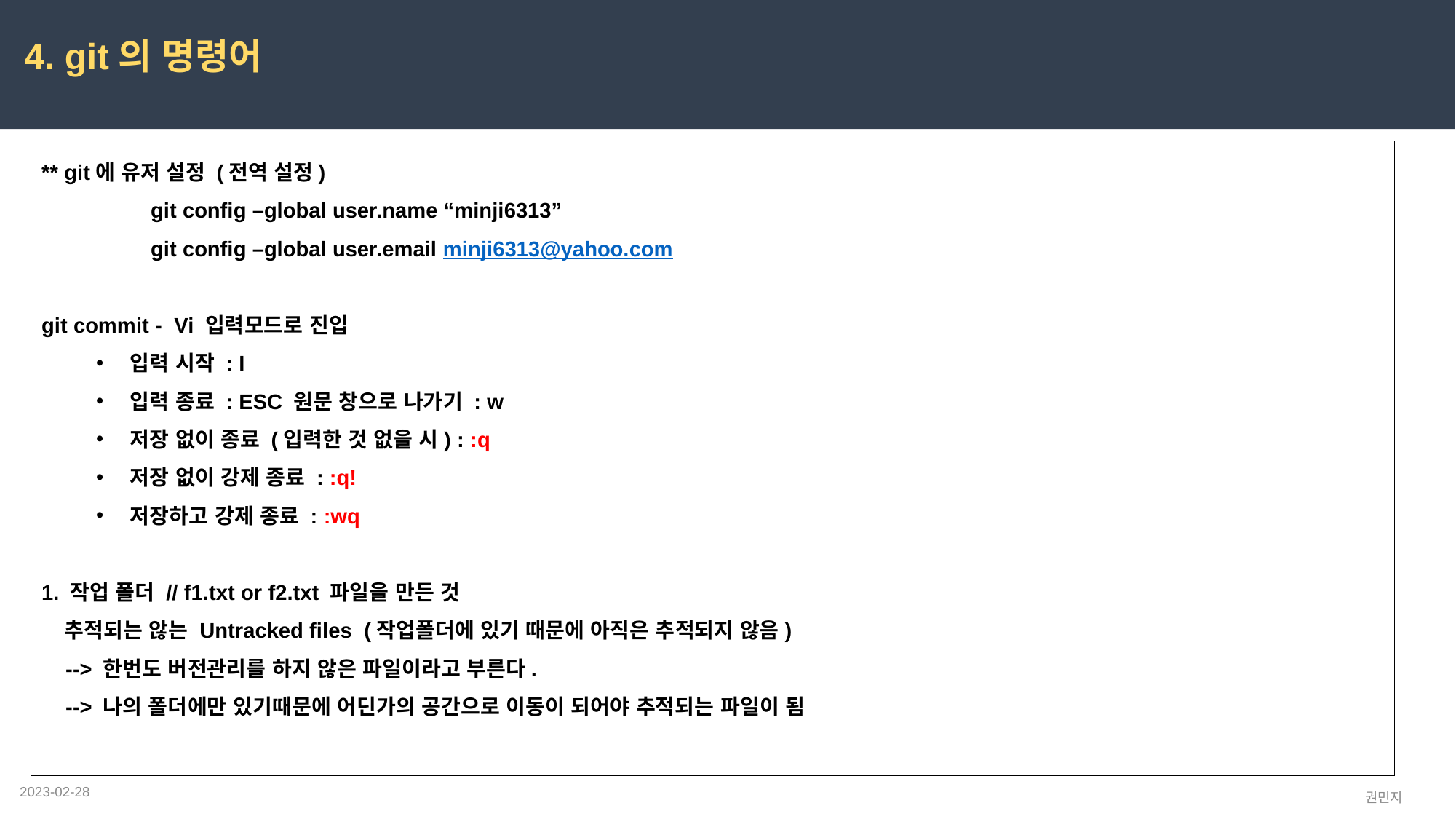

4. git의 명령어
** git에 유저 설정 (전역 설정)
	git config –global user.name “minji6313”
	git config –global user.email minji6313@yahoo.com

git commit -  Vi 입력모드로 진입
입력 시작 : I
입력 종료 : ESC 원문 창으로 나가기 : w
저장 없이 종료 (입력한 것 없을 시) : :q
저장 없이 강제 종료 : :q!
저장하고 강제 종료 : :wq

1. 작업 폴더 // f1.txt or f2.txt 파일을 만든 것
   추적되는 않는 Untracked files  (작업폴더에 있기 때문에 아직은 추적되지 않음)
    --> 한번도 버전관리를 하지 않은 파일이라고 부른다.
    --> 나의 폴더에만 있기때문에 어딘가의 공간으로 이동이 되어야 추적되는 파일이 됨

2023-02-28
권민지